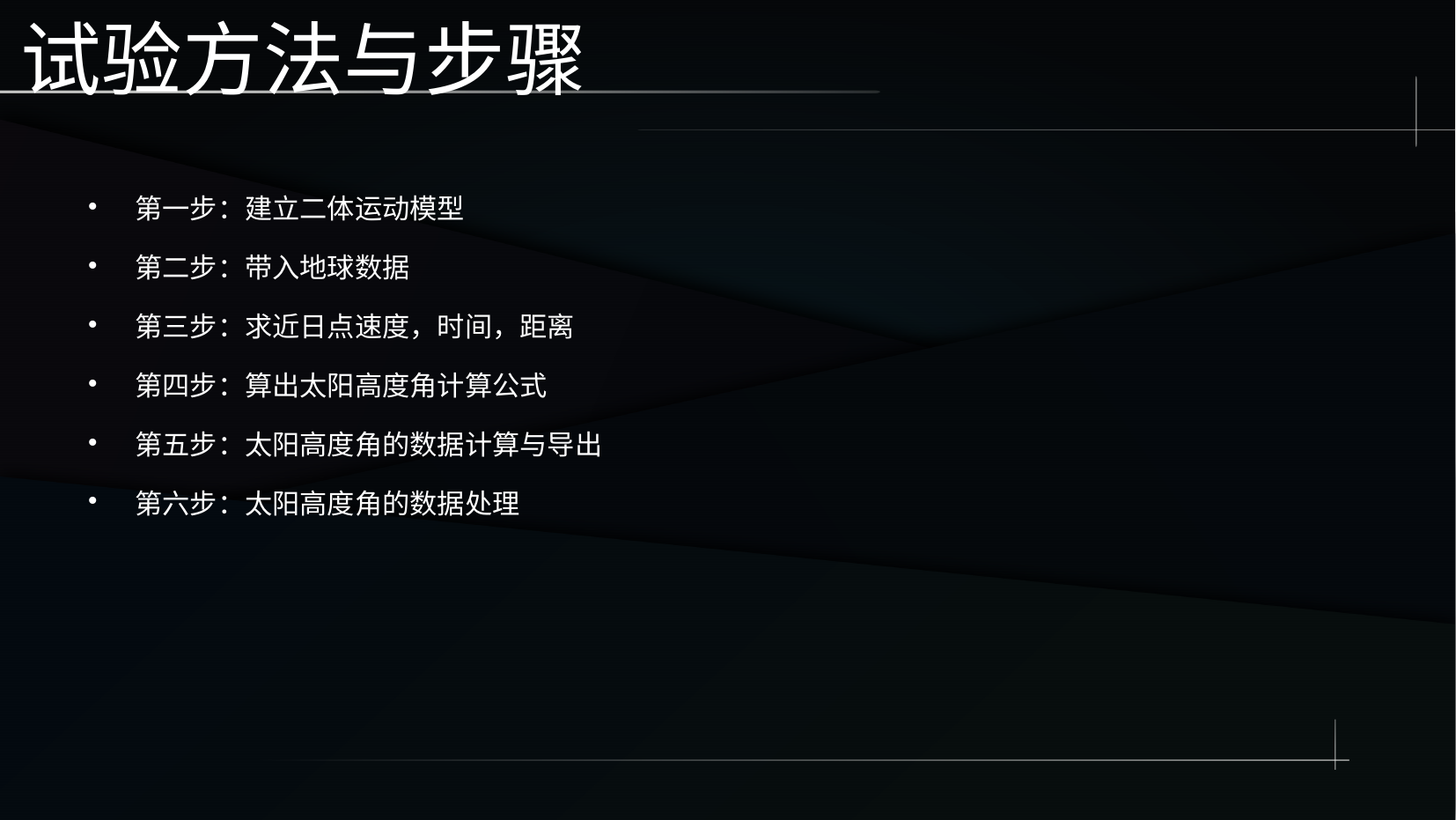

试验方法与步骤
第一步：建立二体运动模型
第二步：带入地球数据
第三步：求近日点速度，时间，距离
第四步：算出太阳高度角计算公式
第五步：太阳高度角的数据计算与导出
第六步：太阳高度角的数据处理